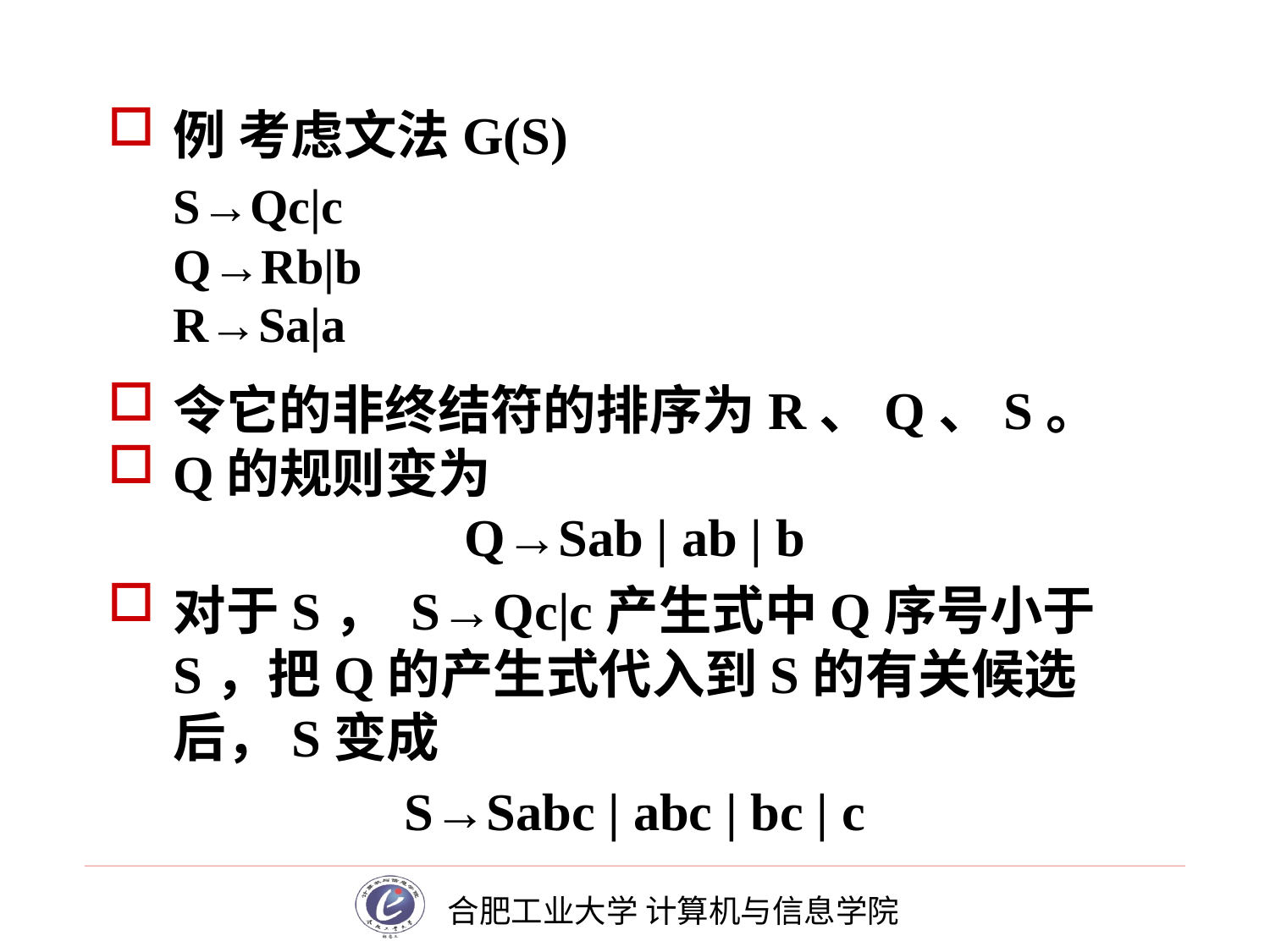

# 例 考虑文法G(S)
S→Qc|c
Q→Rb|b
R→Sa|a
令它的非终结符的排序为R、Q、S。
Q的规则变为
Q→Sab | ab | b
对于S， S→Qc|c产生式中Q序号小于S，把Q的产生式代入到S的有关候选后，S变成
S→Sabc | abc | bc | c